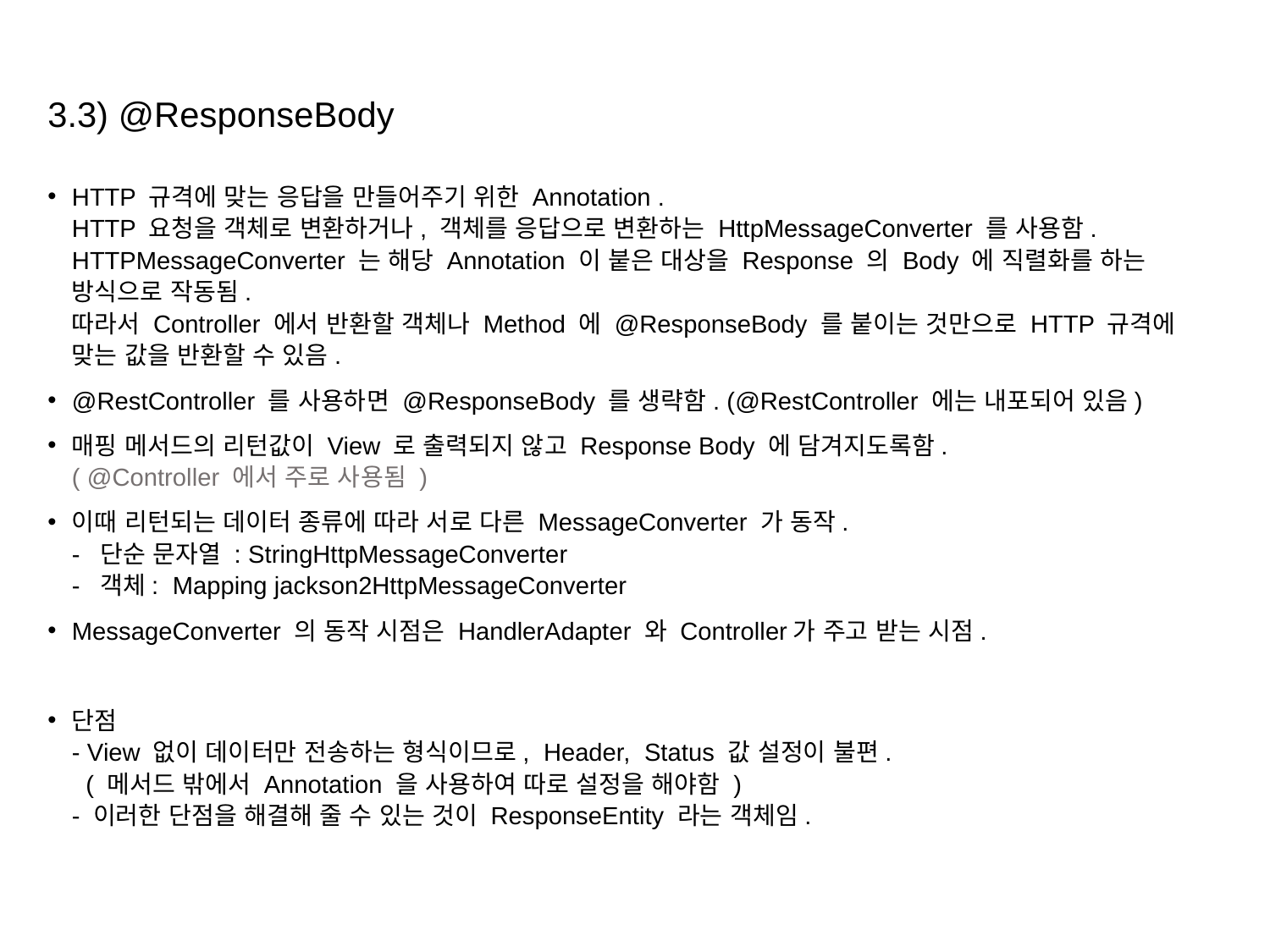

3.3) @ResponseBody
HTTP 규격에 맞는 응답을 만들어주기 위한 Annotation .
HTTP 요청을 객체로 변환하거나, 객체를 응답으로 변환하는 HttpMessageConverter 를 사용함.
HTTPMessageConverter 는 해당 Annotation 이 붙은 대상을 Response 의 Body 에 직렬화를 하는 방식으로 작동됨.
따라서 Controller 에서 반환할 객체나 Method 에 @ResponseBody 를 붙이는 것만으로 HTTP 규격에 맞는 값을 반환할 수 있음.
@RestController 를 사용하면 @ResponseBody 를 생략함. (@RestController 에는 내포되어 있음)
매핑 메서드의 리턴값이 View 로 출력되지 않고 Response Body 에 담겨지도록함.
( @Controller 에서 주로 사용됨 )
이때 리턴되는 데이터 종류에 따라 서로 다른 MessageConverter 가 동작.
-  단순 문자열 : StringHttpMessageConverter
-  객체:  Mapping jackson2HttpMessageConverter
MessageConverter 의 동작 시점은 HandlerAdapter 와 Controller가 주고 받는 시점.

단점
- View 없이 데이터만 전송하는 형식이므로,  Header,  Status 값 설정이 불편.
  ( 메서드 밖에서 Annotation 을 사용하여 따로 설정을 해야함 )
- 이러한 단점을 해결해 줄 수 있는 것이 ResponseEntity 라는 객체임.